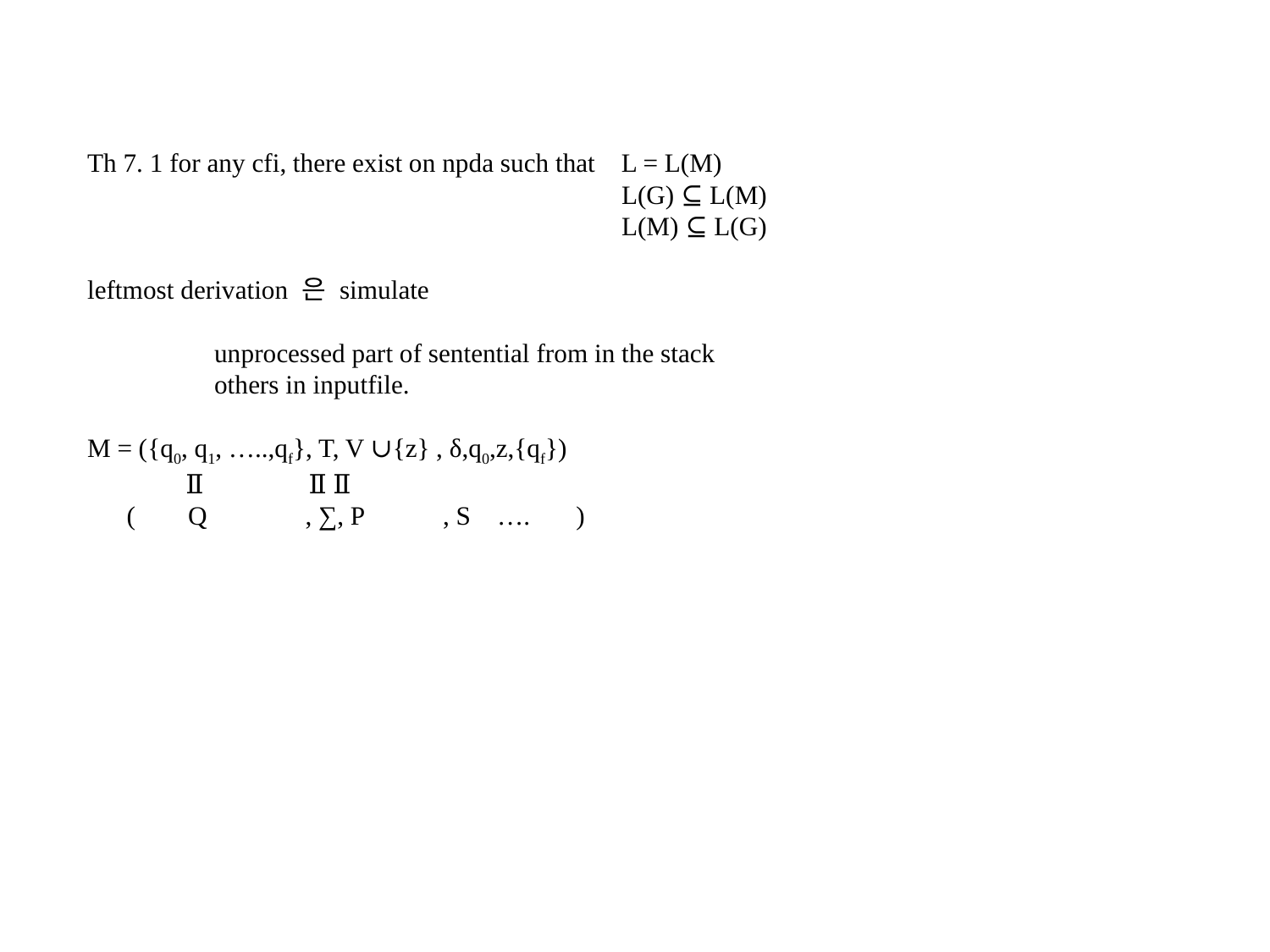

Th 7. 1 for any cfi, there exist on npda such that    L = L(M)
				    L(G) ⊆ L(M)
				    L(M) ⊆ L(G)
leftmost derivation 은 simulate
  	unprocessed part of sentential from in the stack
  	others in inputfile.
M = ({q0, q1, …..,qf}, T, V ∪{z} , δ,q0,z,{qf})
               Ⅱ                Ⅱ Ⅱ
      (        Q               , ∑, P            , S    ….       )